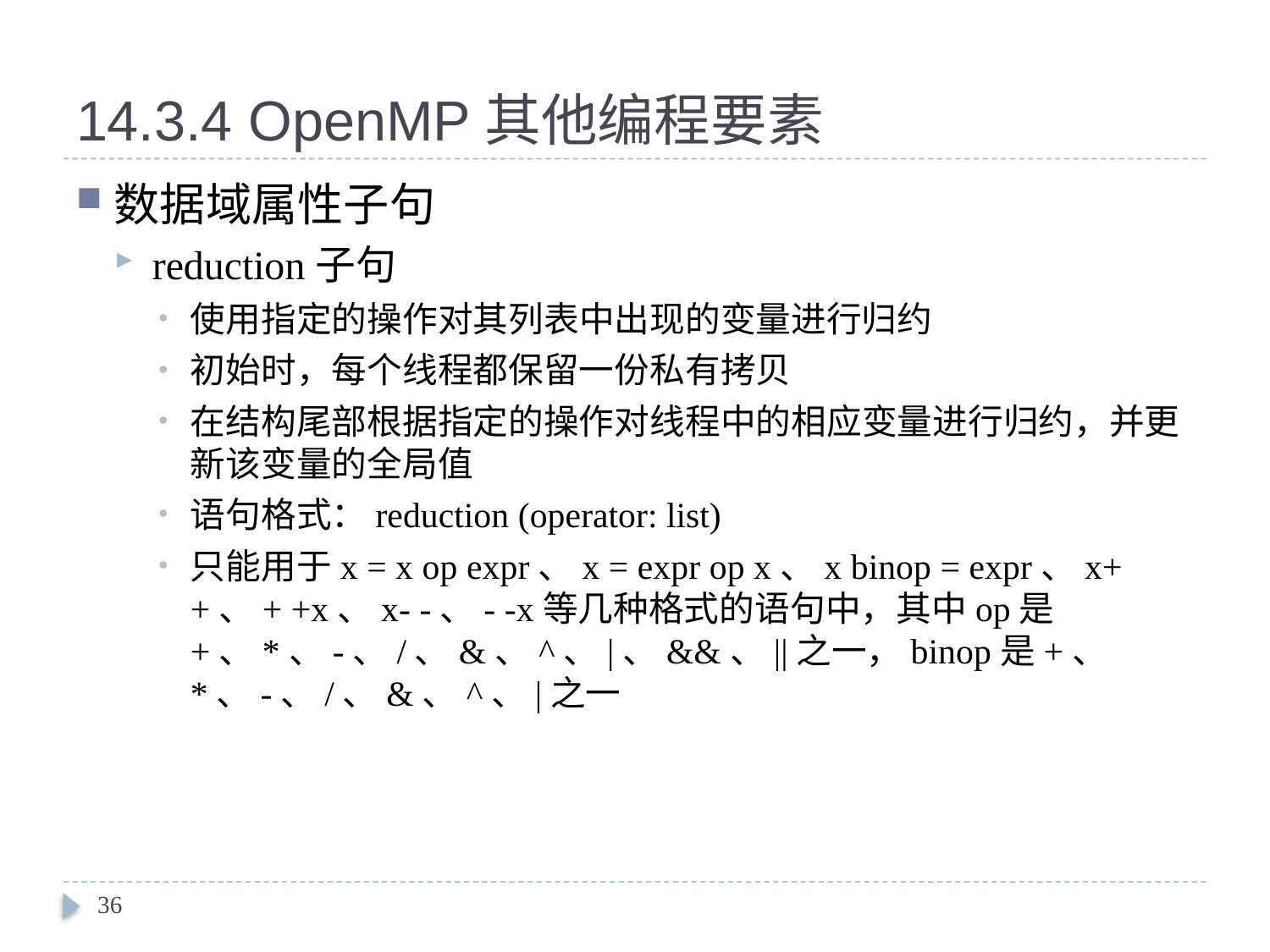

# 14.3.4 OpenMP其他编程要素
数据域属性子句
reduction子句
使用指定的操作对其列表中出现的变量进行归约
初始时，每个线程都保留一份私有拷贝
在结构尾部根据指定的操作对线程中的相应变量进行归约，并更新该变量的全局值
语句格式：reduction (operator: list)
只能用于x = x op expr、x = expr op x、x binop = expr、x+ +、+ +x、x- -、- -x等几种格式的语句中，其中op是+、*、-、/、&、^、|、&&、||之一，binop是+、*、-、/、&、^、|之一
36